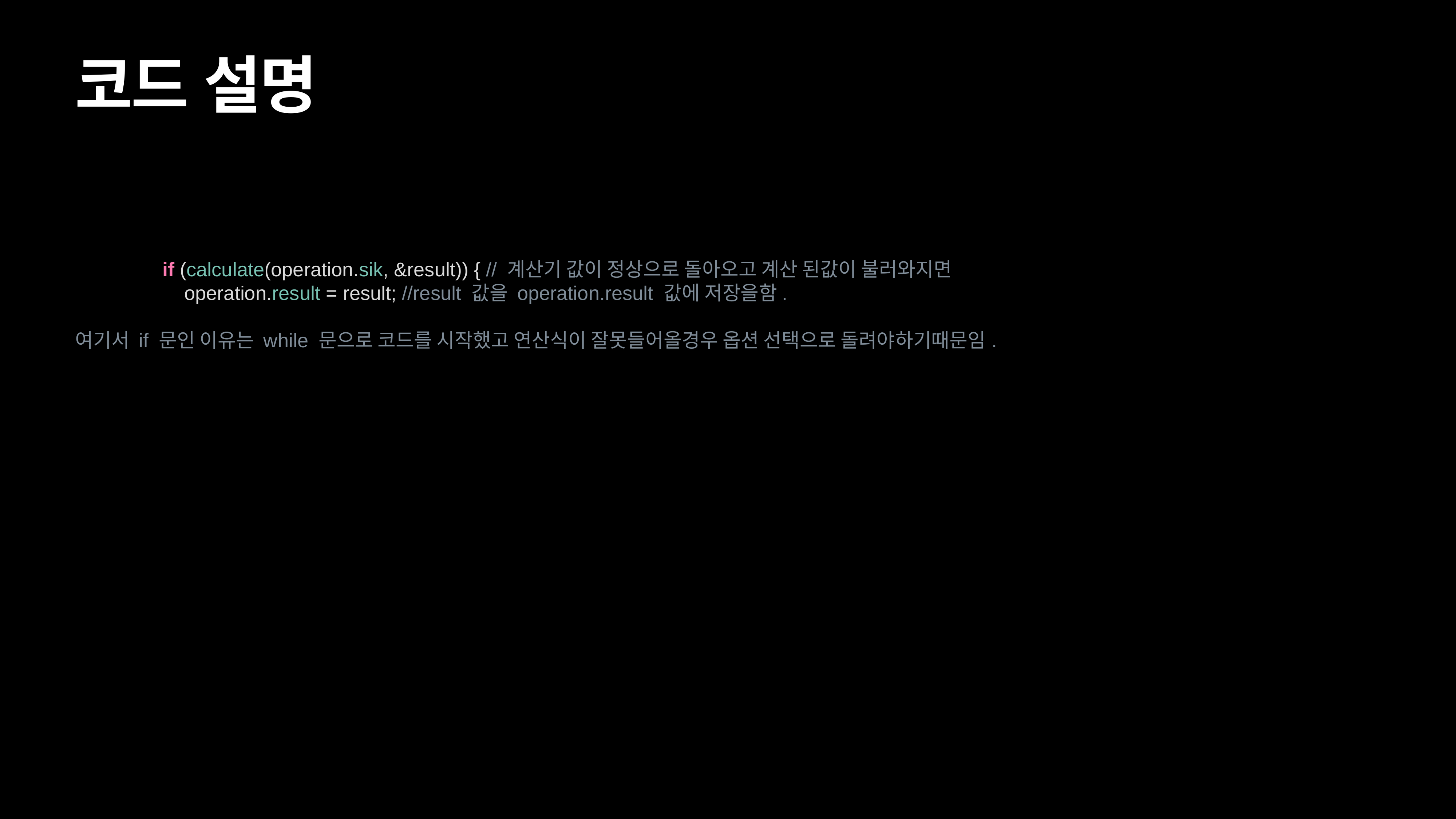

# 코드 설명
                if (calculate(operation.sik, &result)) { // 계산기 값이 정상으로 돌아오고 계산 된값이 불러와지면
                    operation.result = result; //result 값을 operation.result 값에 저장을함.

여기서 if 문인 이유는 while 문으로 코드를 시작했고 연산식이 잘못들어올경우 옵션 선택으로 돌려야하기때문임.